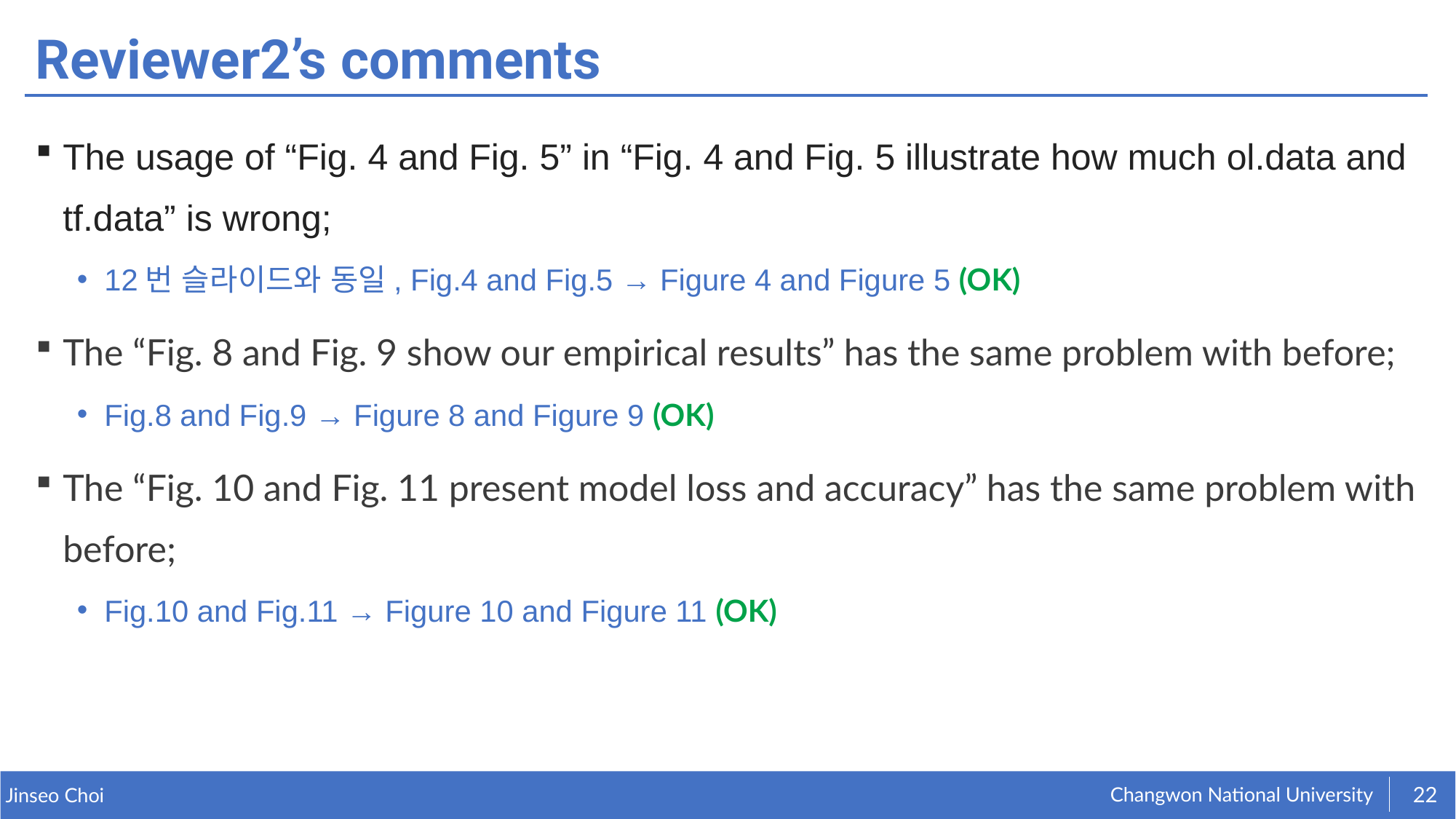

# Reviewer2’s comments
The usage of “Fig. 4 and Fig. 5” in “Fig. 4 and Fig. 5 illustrate how much ol.data and tf.data” is wrong;
12번 슬라이드와 동일, Fig.4 and Fig.5 → Figure 4 and Figure 5 (OK)
The “Fig. 8 and Fig. 9 show our empirical results” has the same problem with before;
Fig.8 and Fig.9 → Figure 8 and Figure 9 (OK)
The “Fig. 10 and Fig. 11 present model loss and accuracy” has the same problem with before;
Fig.10 and Fig.11 → Figure 10 and Figure 11 (OK)

22